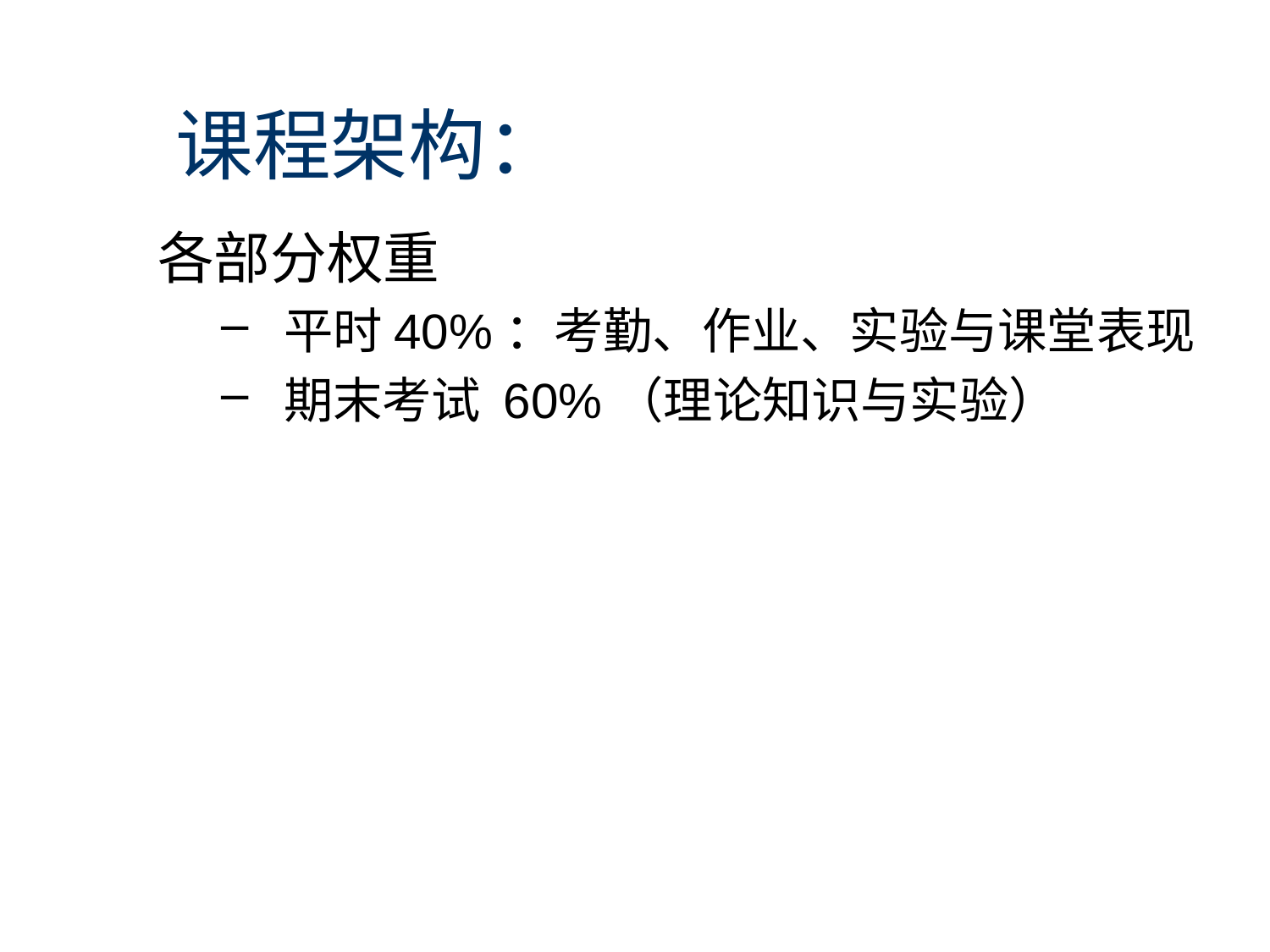

# 课程架构：
各部分权重
 平时40%：考勤、作业、实验与课堂表现
 期末考试 60%（理论知识与实验）